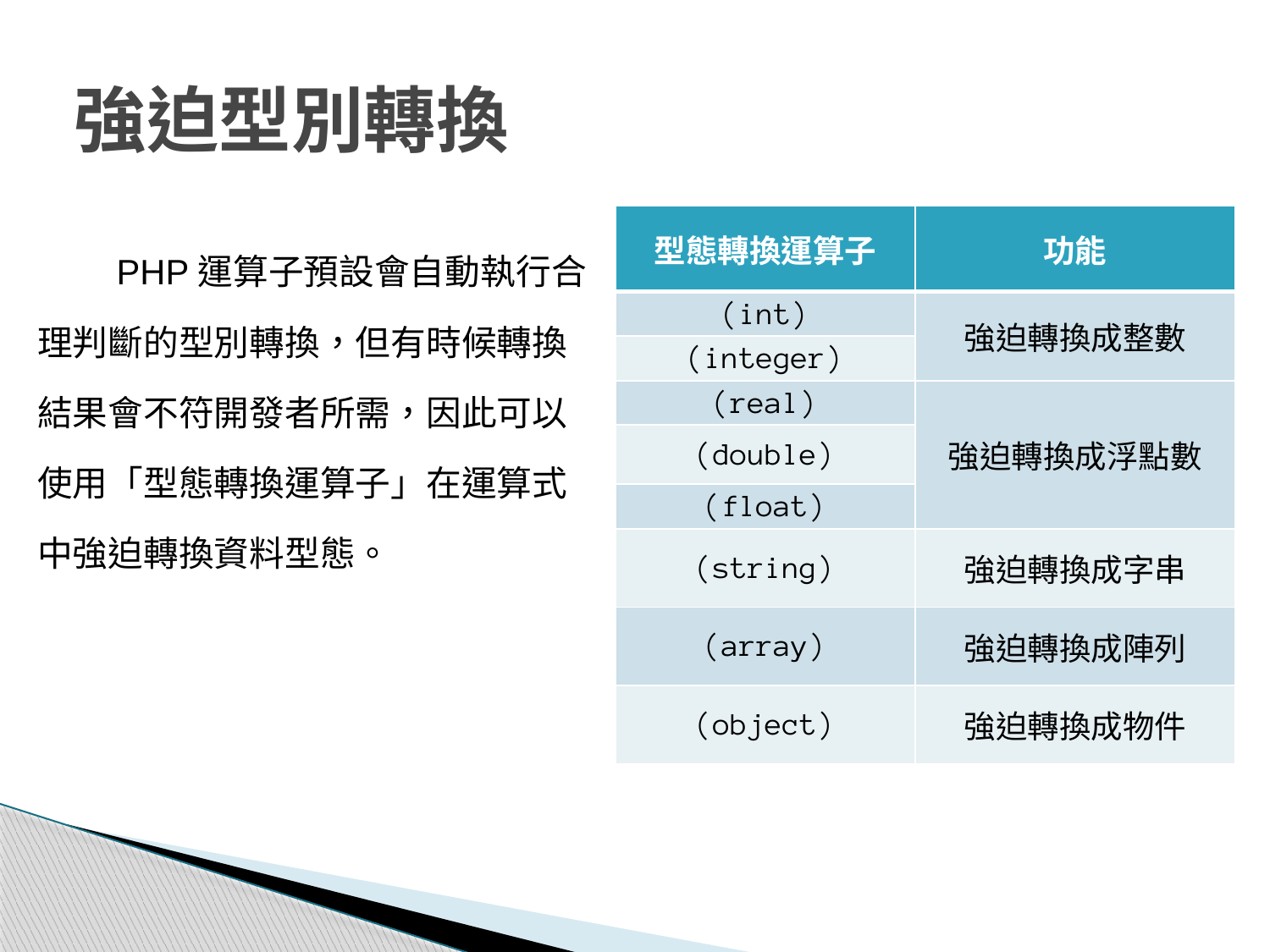

強迫型別轉換
| 型態轉換運算子 | 功能 |
| --- | --- |
| (int) | 強迫轉換成整數 |
| (integer) |  |
| (real) | 強迫轉換成浮點數 |
| (double) |  |
| (float) |  |
| (string) | 強迫轉換成字串 |
| (array) | 強迫轉換成陣列 |
| (object) | 強迫轉換成物件 |
　　PHP運算子預設會自動執行合理判斷的型別轉換，但有時候轉換結果會不符開發者所需，因此可以使用「型態轉換運算子」在運算式中強迫轉換資料型態。